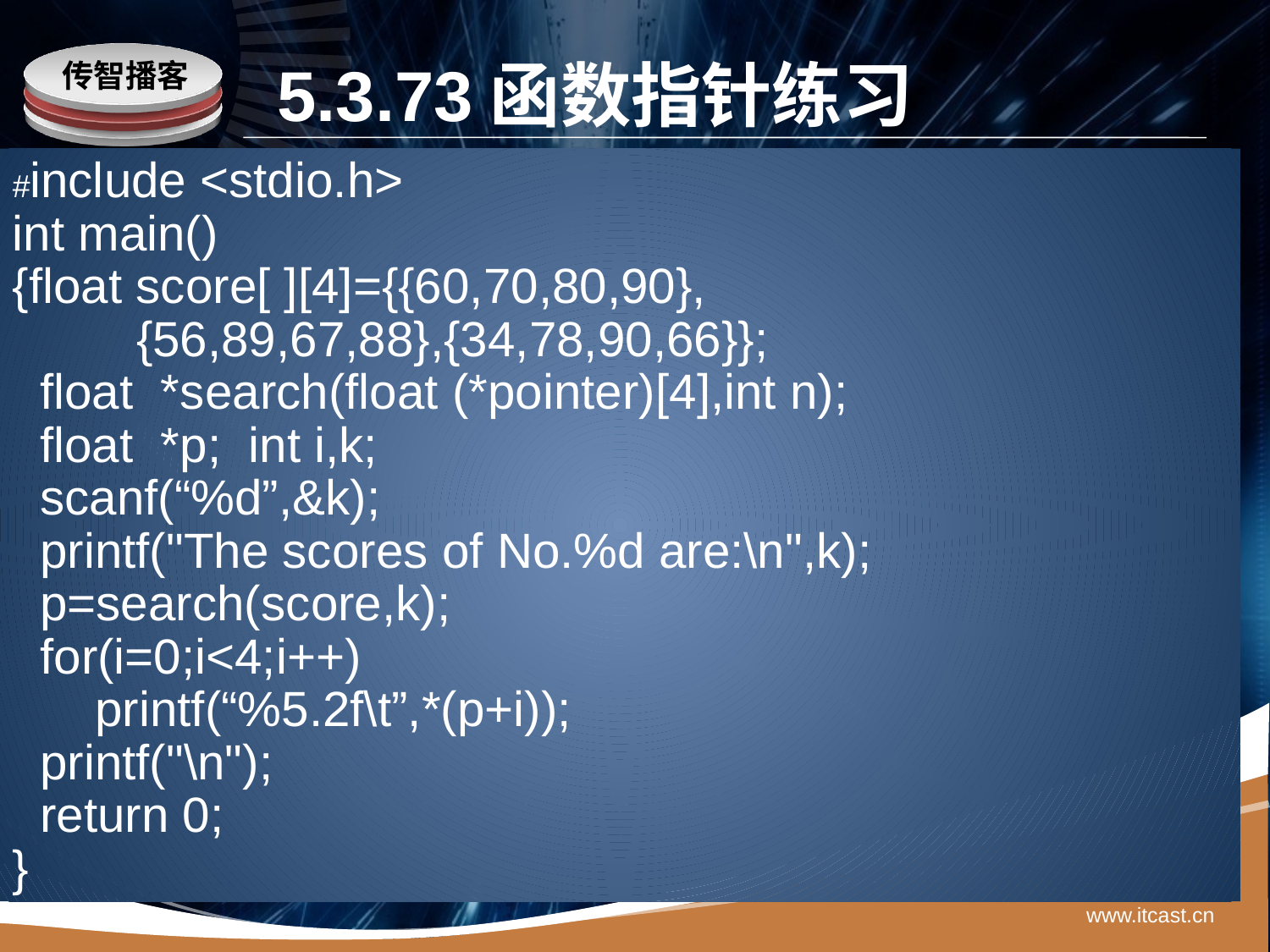

# 5.3.73函数指针练习
#include <stdio.h>
int main()
{float score[ ][4]={{60,70,80,90},
         {56,89,67,88},{34,78,90,66}};
  float  *search(float (*pointer)[4],int n);
  float  *p;  int i,k;
  scanf(“%d”,&k);
  printf("The scores of No.%d are:\n",k);
  p=search(score,k);
  for(i=0;i<4;i++)
      printf(“%5.2f\t”,*(p+i));
  printf("\n");
  return 0;
}
www.itcast.cn